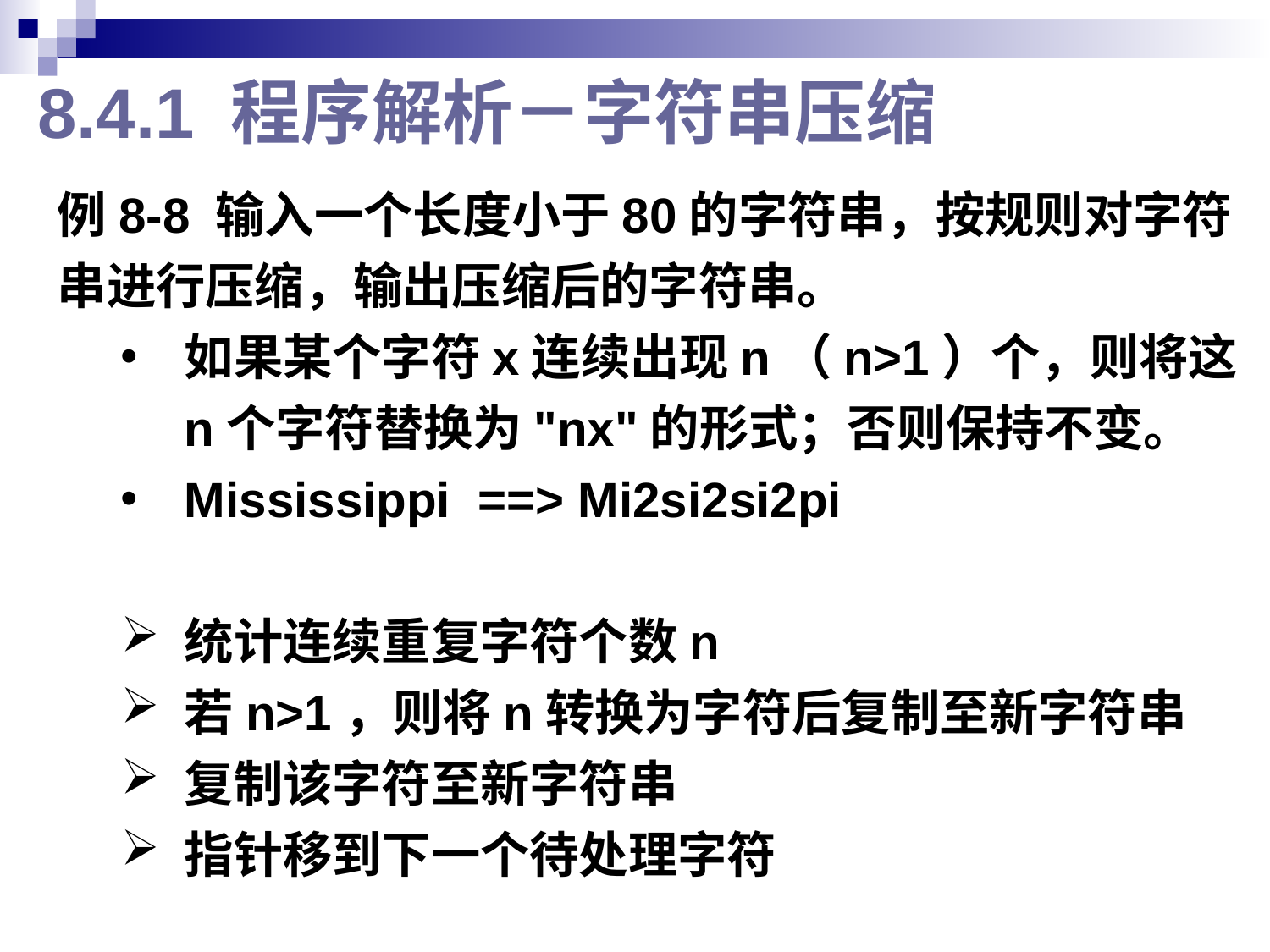

# 8.4.1 程序解析－字符串压缩
例8-8 输入一个长度小于80的字符串，按规则对字符串进行压缩，输出压缩后的字符串。
如果某个字符x连续出现n（n>1）个，则将这n个字符替换为"nx"的形式；否则保持不变。
Mississippi  ==> Mi2si2si2pi

统计连续重复字符个数n
若n>1，则将n转换为字符后复制至新字符串
复制该字符至新字符串
指针移到下一个待处理字符